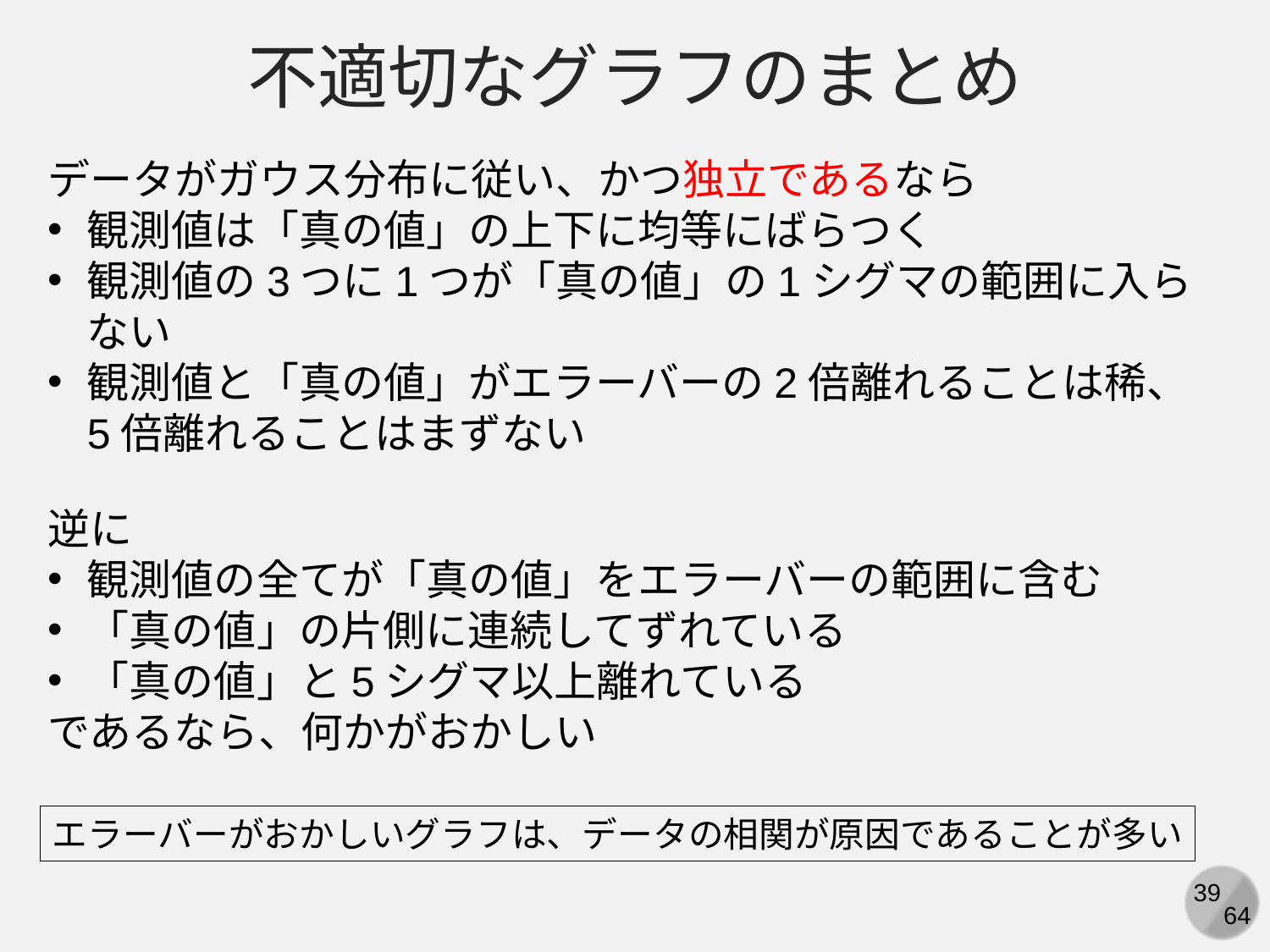

不適切なグラフのまとめ
データがガウス分布に従い、かつ独立であるなら
観測値は「真の値」の上下に均等にばらつく
観測値の3つに1つが「真の値」の1シグマの範囲に入らない
観測値と「真の値」がエラーバーの2倍離れることは稀、5倍離れることはまずない
逆に
観測値の全てが「真の値」をエラーバーの範囲に含む
「真の値」の片側に連続してずれている
「真の値」と5シグマ以上離れている
であるなら、何かがおかしい
エラーバーがおかしいグラフは、データの相関が原因であることが多い